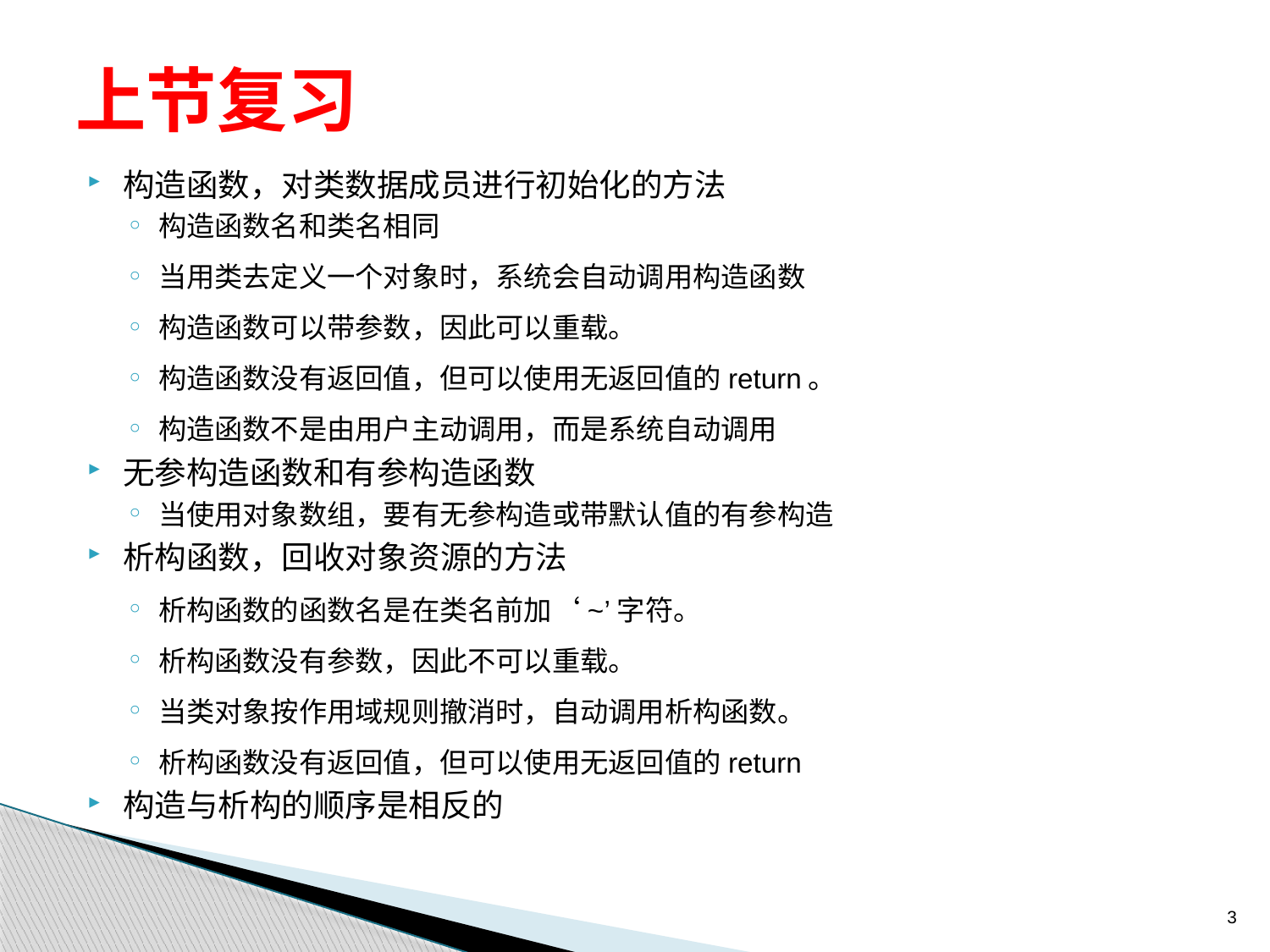

# 上节复习
构造函数，对类数据成员进行初始化的方法
构造函数名和类名相同
当用类去定义一个对象时，系统会自动调用构造函数
构造函数可以带参数，因此可以重载。
构造函数没有返回值，但可以使用无返回值的return。
构造函数不是由用户主动调用，而是系统自动调用
无参构造函数和有参构造函数
当使用对象数组，要有无参构造或带默认值的有参构造
析构函数，回收对象资源的方法
析构函数的函数名是在类名前加‘~’字符。
析构函数没有参数，因此不可以重载。
当类对象按作用域规则撤消时，自动调用析构函数。
析构函数没有返回值，但可以使用无返回值的return
构造与析构的顺序是相反的

3